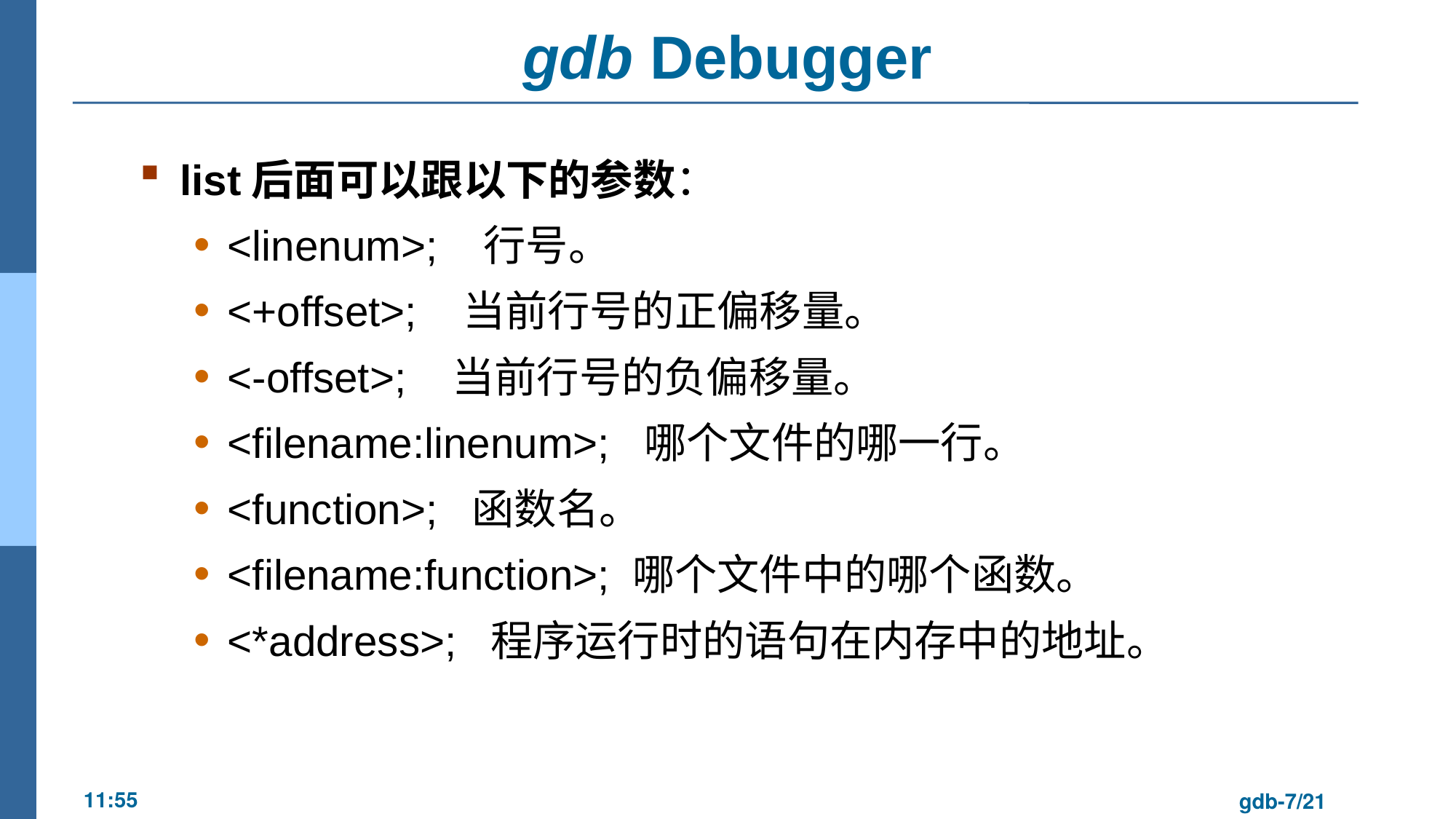

# gdb Debugger
list后面可以跟以下的参数：
<linenum>;   行号。
<+offset>;   当前行号的正偏移量。
<-offset>;   当前行号的负偏移量。
<filename:linenum>;  哪个文件的哪一行。
<function>;  函数名。
<filename:function>; 哪个文件中的哪个函数。
<*address>;  程序运行时的语句在内存中的地址。